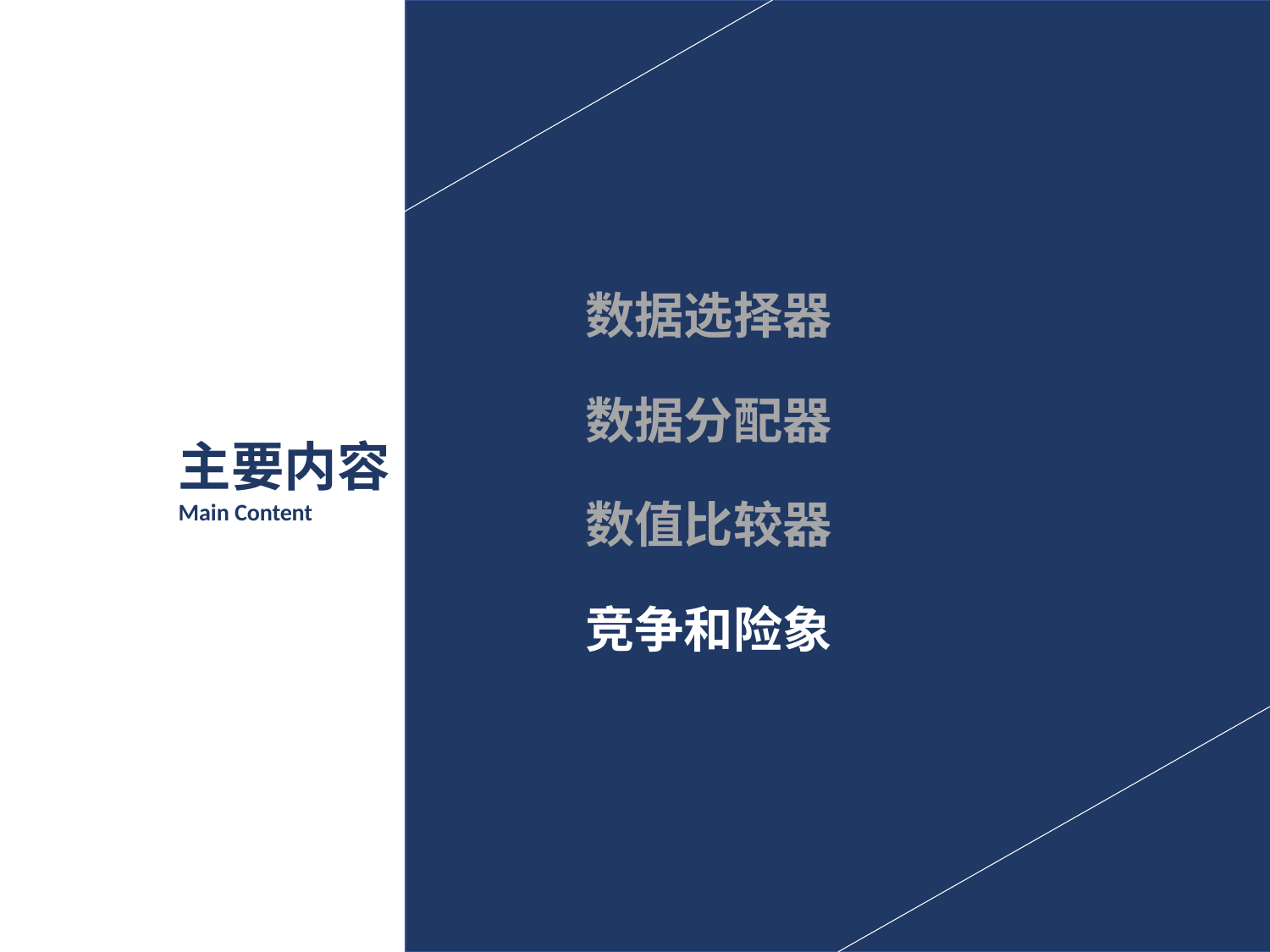

数据选择器
数据分配器
主要内容 Main Content
数值比较器
竞争和险象